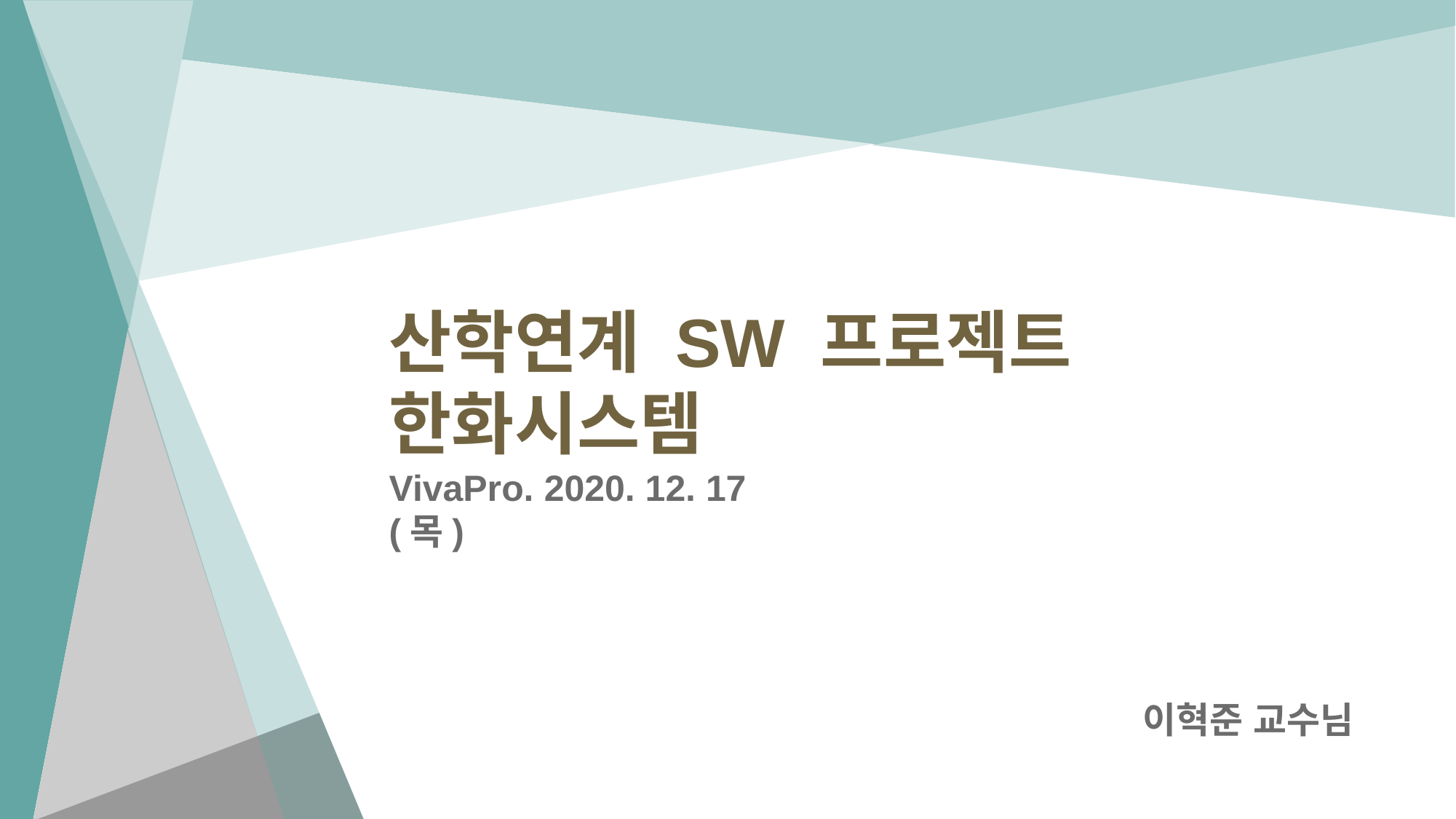

# 산학연계 SW 프로젝트 한화시스템
VivaPro. 2020. 12. 17 (목)
이혁준 교수님